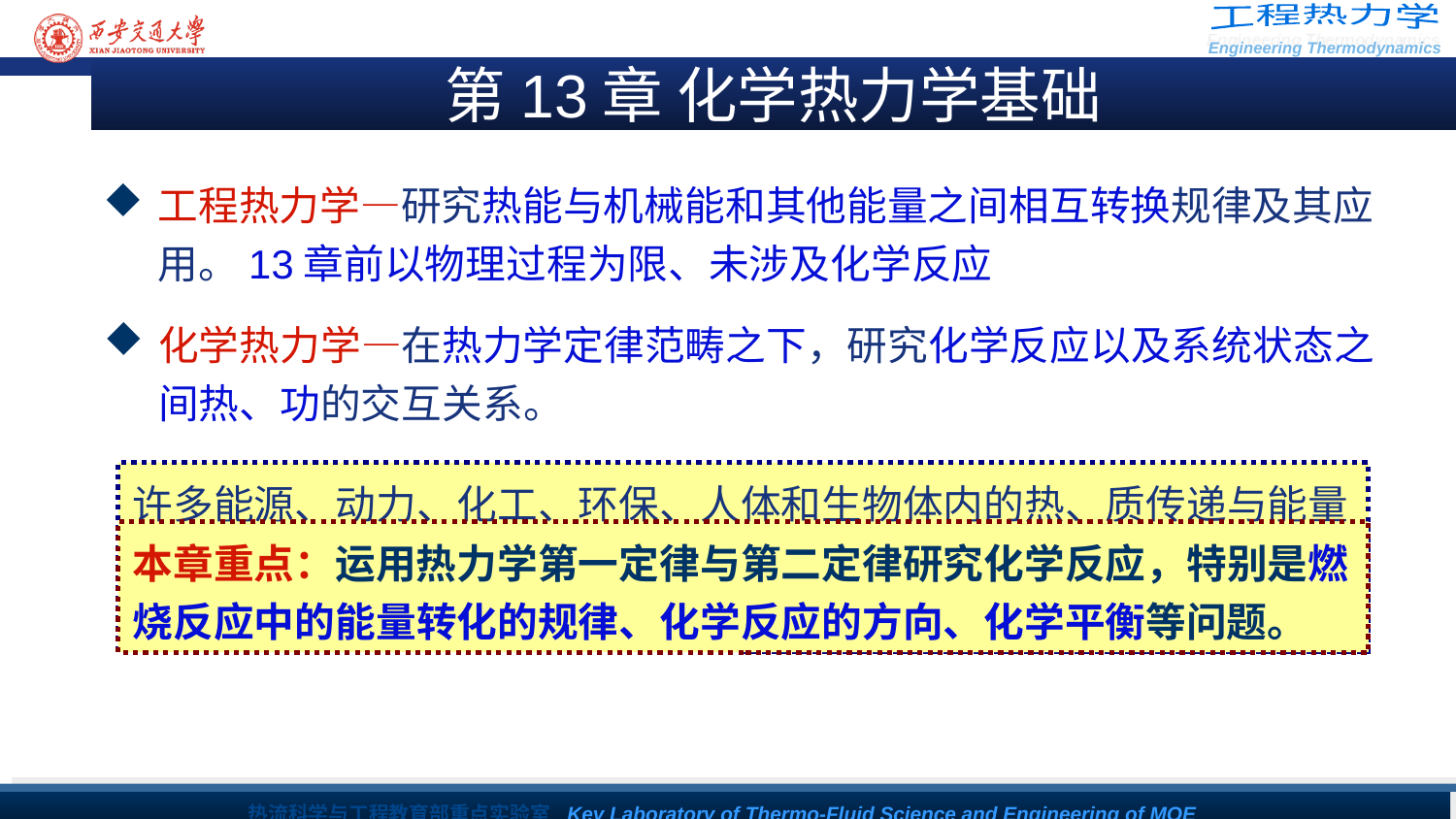

第13章 化学热力学基础
工程热力学—研究热能与机械能和其他能量之间相互转换规律及其应用。13章前以物理过程为限、未涉及化学反应
化学热力学—在热力学定律范畴之下，研究化学反应以及系统状态之间热、功的交互关系。
许多能源、动力、化工、环保、人体和生物体内的热、质传递与能量转换过程都涉及到化学反应问题，因此工程热力学也包含包括了化学热力学的一些基本原理
本章重点：运用热力学第一定律与第二定律研究化学反应，特别是燃烧反应中的能量转化的规律、化学反应的方向、化学平衡等问题。